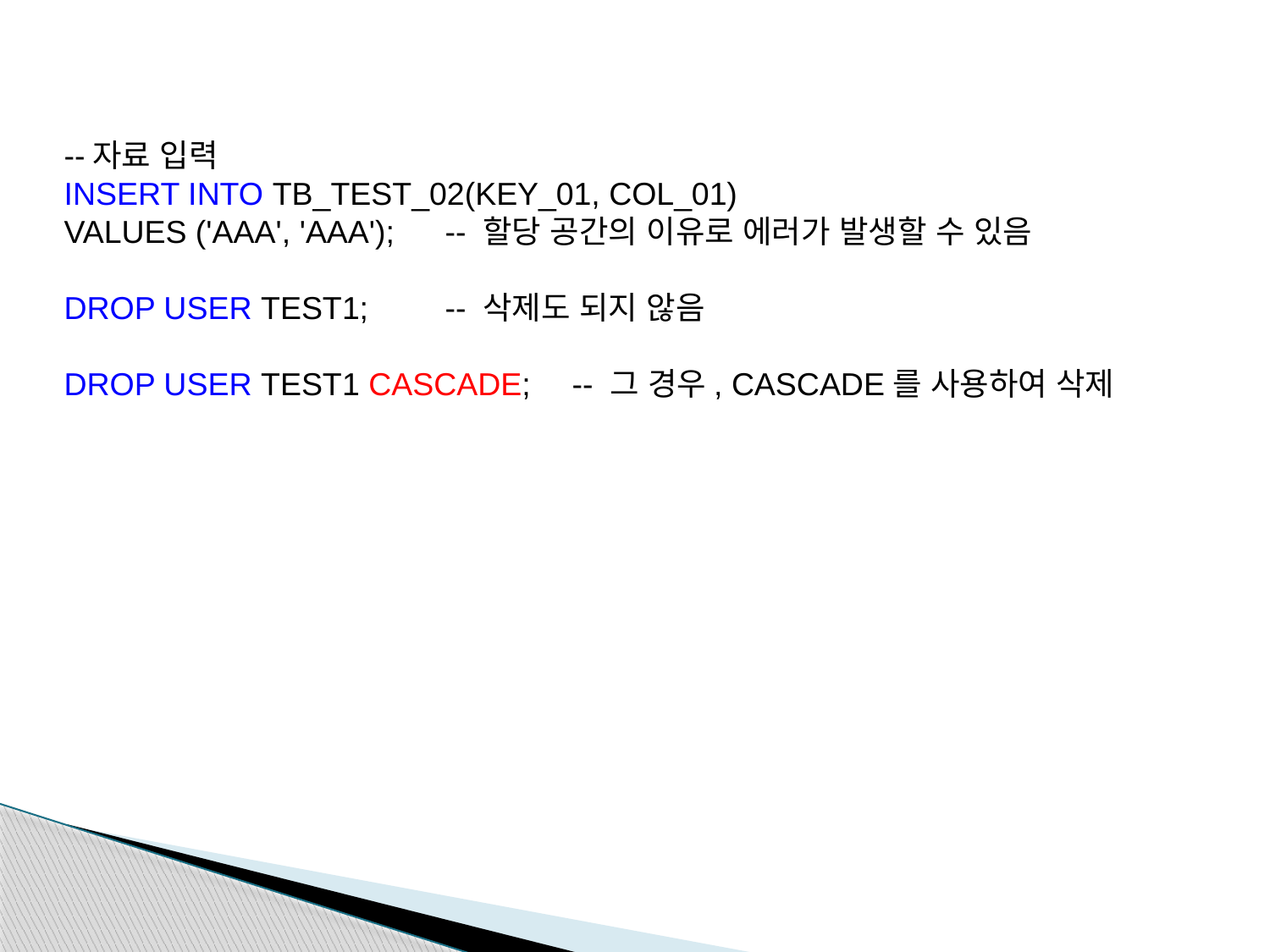

--자료 입력
INSERT INTO TB_TEST_02(KEY_01, COL_01)
VALUES ('AAA', 'AAA');	-- 할당 공간의 이유로 에러가 발생할 수 있음

DROP USER TEST1;	-- 삭제도 되지 않음

DROP USER TEST1 CASCADE;	-- 그 경우, CASCADE를 사용하여 삭제